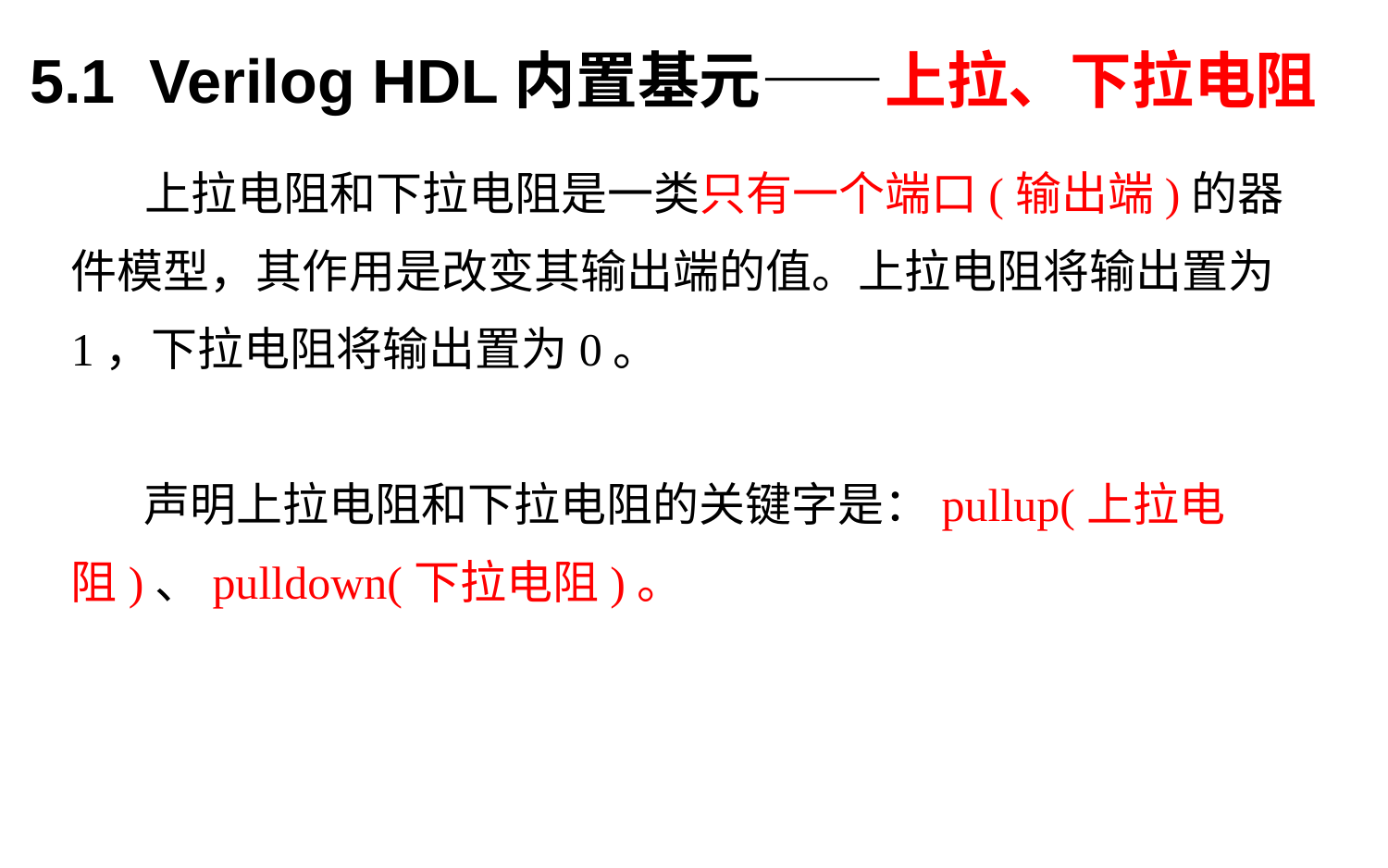

5.1  Verilog HDL内置基元——上拉、下拉电阻
# 上拉电阻和下拉电阻是一类只有一个端口(输出端)的器件模型，其作用是改变其输出端的值。上拉电阻将输出置为1，下拉电阻将输出置为0。 　　 声明上拉电阻和下拉电阻的关键字是：pullup(上拉电阻)、pulldown(下拉电阻)。